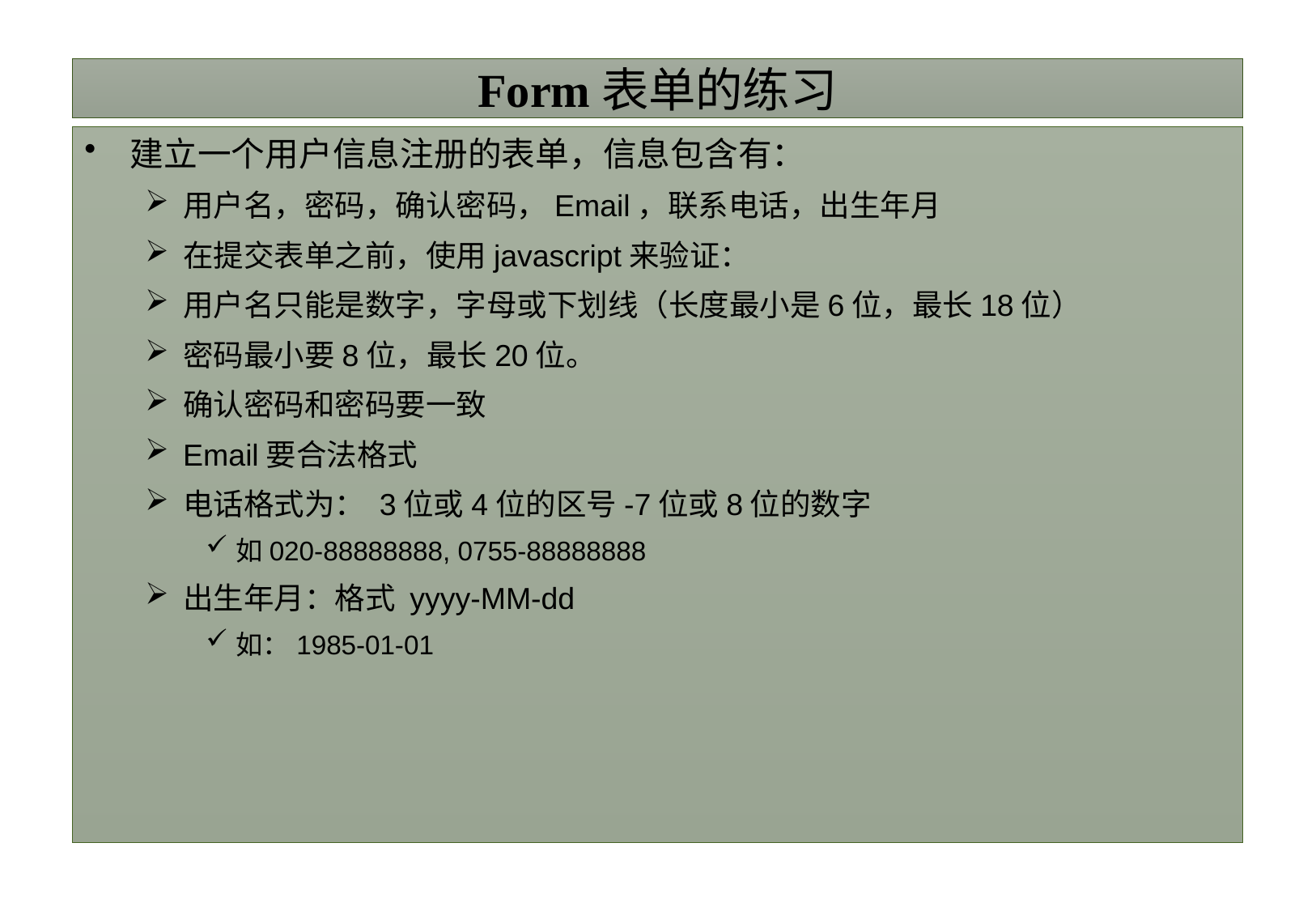

# Form表单的练习
建立一个用户信息注册的表单，信息包含有：
用户名，密码，确认密码，Email，联系电话，出生年月
在提交表单之前，使用javascript来验证：
用户名只能是数字，字母或下划线（长度最小是6位，最长18位）
密码最小要8位，最长20位。
确认密码和密码要一致
Email要合法格式
电话格式为： 3位或4位的区号-7位或8位的数字
如020-88888888, 0755-88888888
出生年月：格式 yyyy-MM-dd
如：1985-01-01